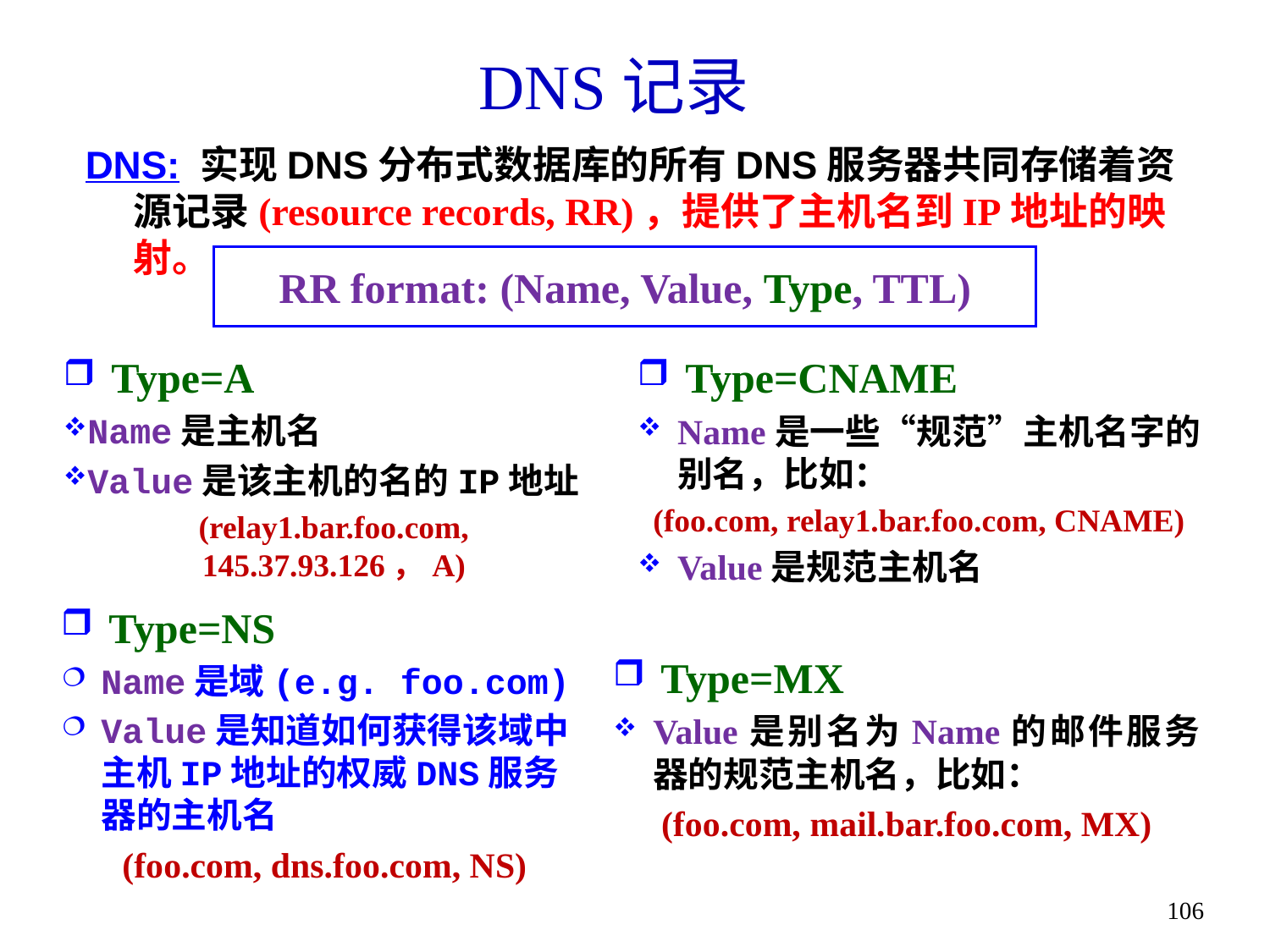

# DNS记录
DNS: 实现DNS分布式数据库的所有DNS服务器共同存储着资源记录(resource records, RR)，提供了主机名到IP地址的映射。
RR format: (Name, Value, Type, TTL)
Type=A
Name是主机名
Value是该主机的名的IP地址
(relay1.bar.foo.com, 145.37.93.126，A)
Type=CNAME
Name是一些“规范”主机名字的别名，比如：
(foo.com, relay1.bar.foo.com, CNAME)
Value是规范主机名
Type=NS
Name是域(e.g. foo.com)
Value是知道如何获得该域中主机IP地址的权威DNS服务器的主机名
(foo.com, dns.foo.com, NS)
Type=MX
Value是别名为Name的邮件服务器的规范主机名，比如：
(foo.com, mail.bar.foo.com, MX)
106